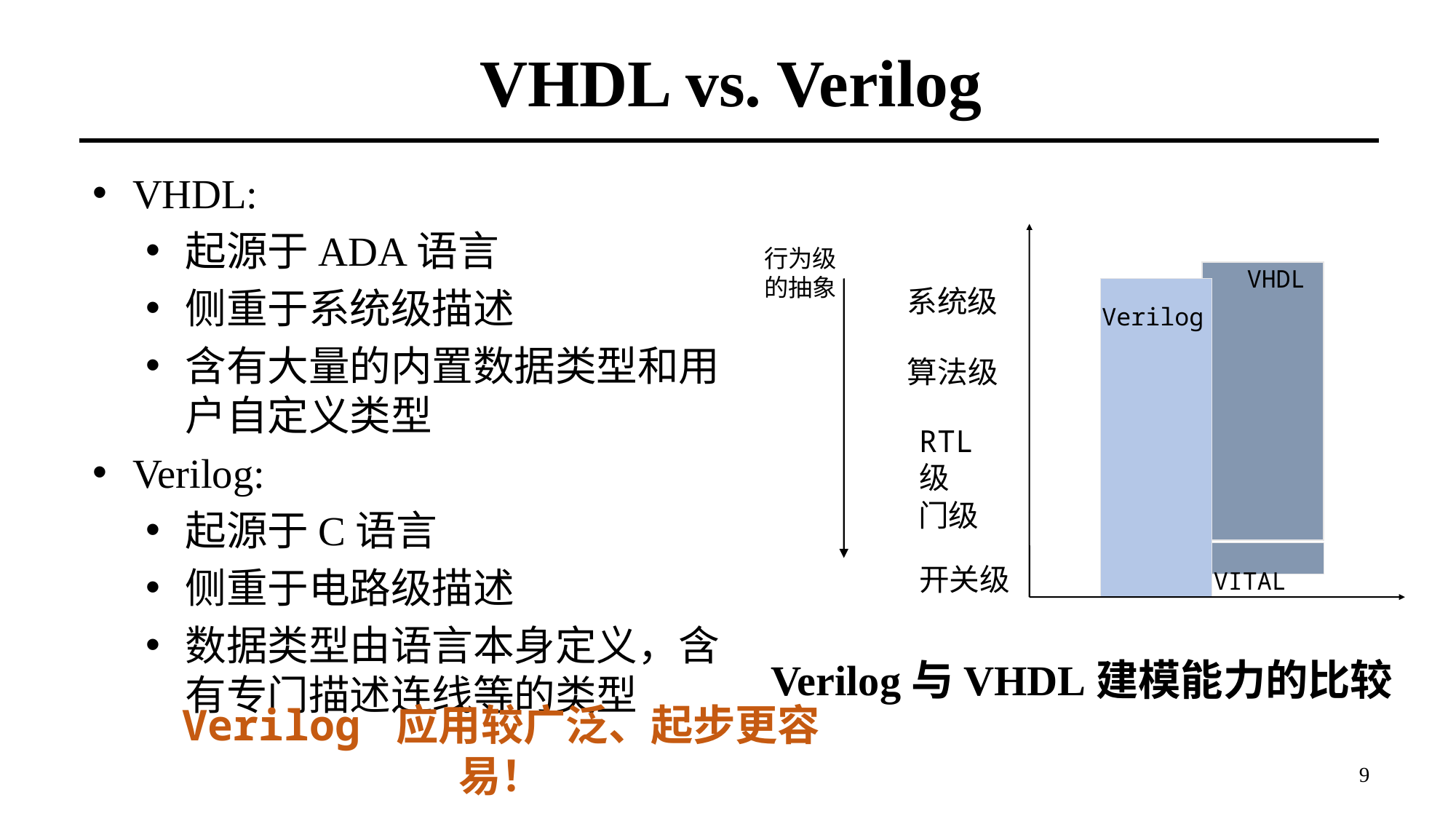

# VHDL vs. Verilog
VHDL:
起源于ADA语言
侧重于系统级描述
含有大量的内置数据类型和用户自定义类型
Verilog:
起源于C语言
侧重于电路级描述
数据类型由语言本身定义，含有专门描述连线等的类型

行为级的抽象

   VHDL

   Verilog
系统级
算法级
RTL级
门级
     VITAL
开关级

Verilog与VHDL建模能力的比较

Verilog 应用较广泛、起步更容易！
9